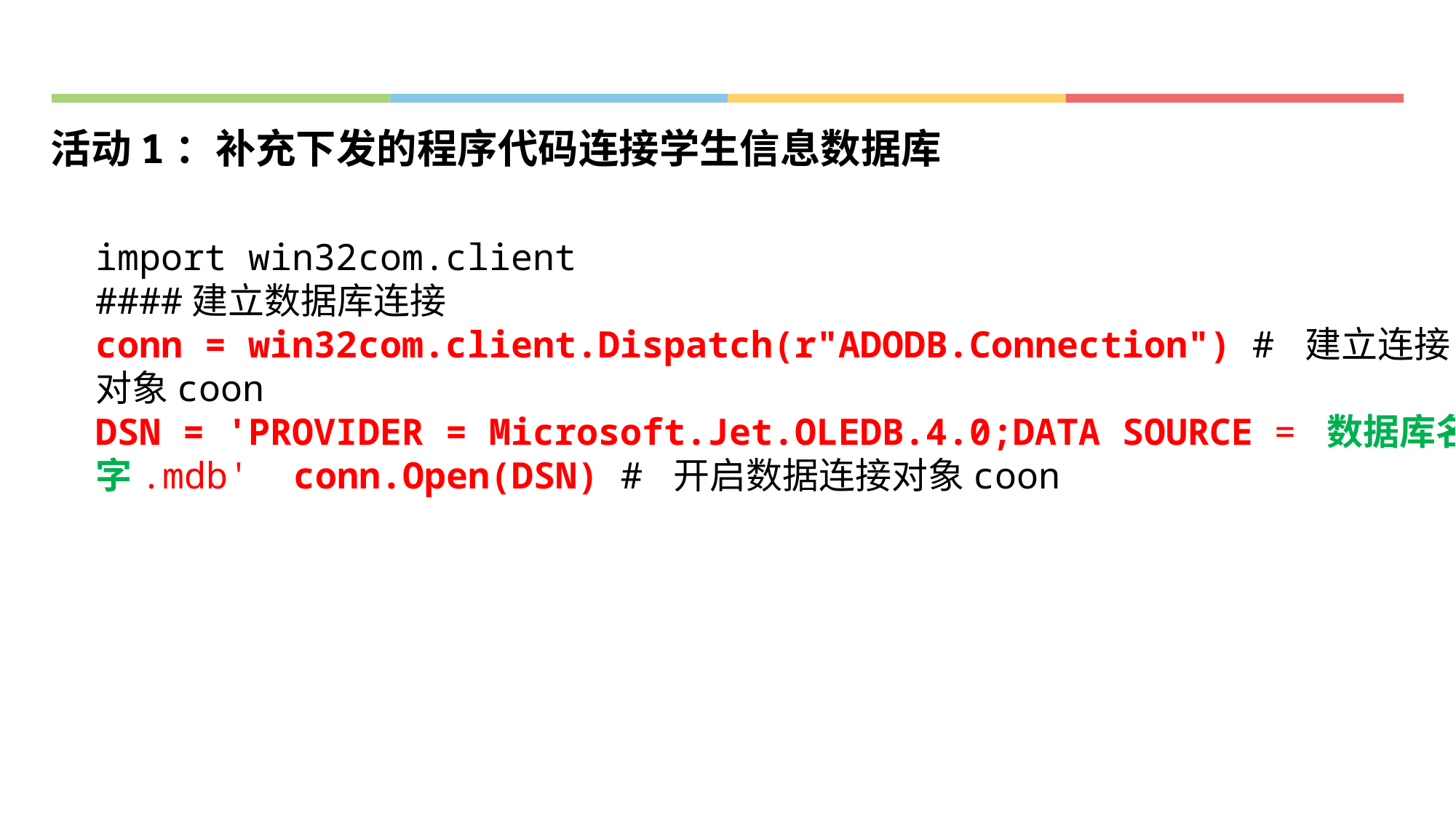

活动1：补充下发的程序代码连接学生信息数据库
import win32com.client
####建立数据库连接
conn = win32com.client.Dispatch(r"ADODB.Connection") # 建立连接对象coon
DSN = 'PROVIDER = Microsoft.Jet.OLEDB.4.0;DATA SOURCE = 数据库名字.mdb'  conn.Open(DSN) # 开启数据连接对象coon